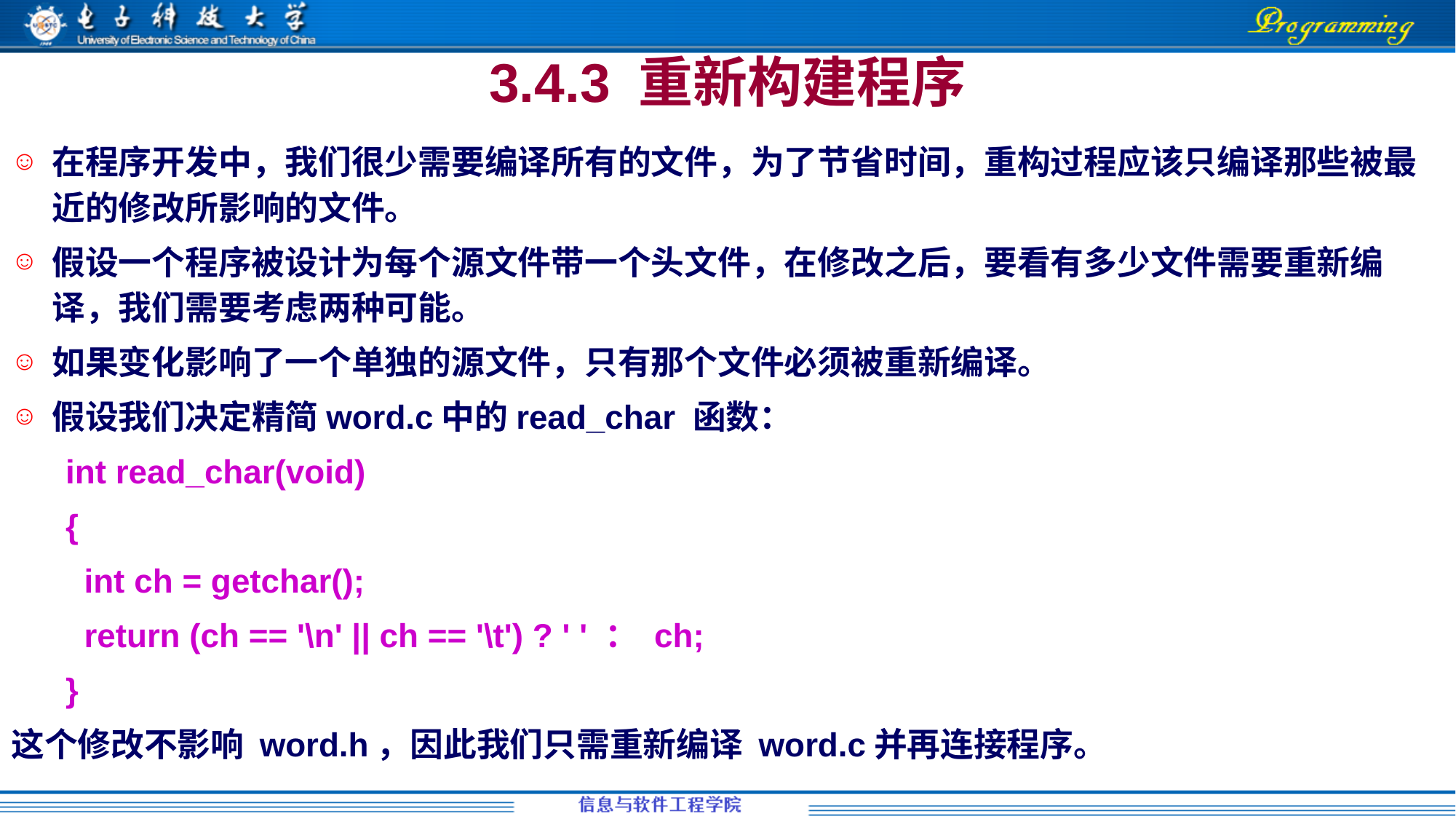

3.4.3 重新构建程序
在程序开发中，我们很少需要编译所有的文件，为了节省时间，重构过程应该只编译那些被最近的修改所影响的文件。
假设一个程序被设计为每个源文件带一个头文件，在修改之后，要看有多少文件需要重新编译，我们需要考虑两种可能。
如果变化影响了一个单独的源文件，只有那个文件必须被重新编译。
假设我们决定精简word.c中的read_char 函数：
int read_char(void)
{
  int ch = getchar();
  return (ch == '\n' || ch == '\t') ? ' ' ： ch;
}
这个修改不影响 word.h，因此我们只需重新编译 word.c并再连接程序。